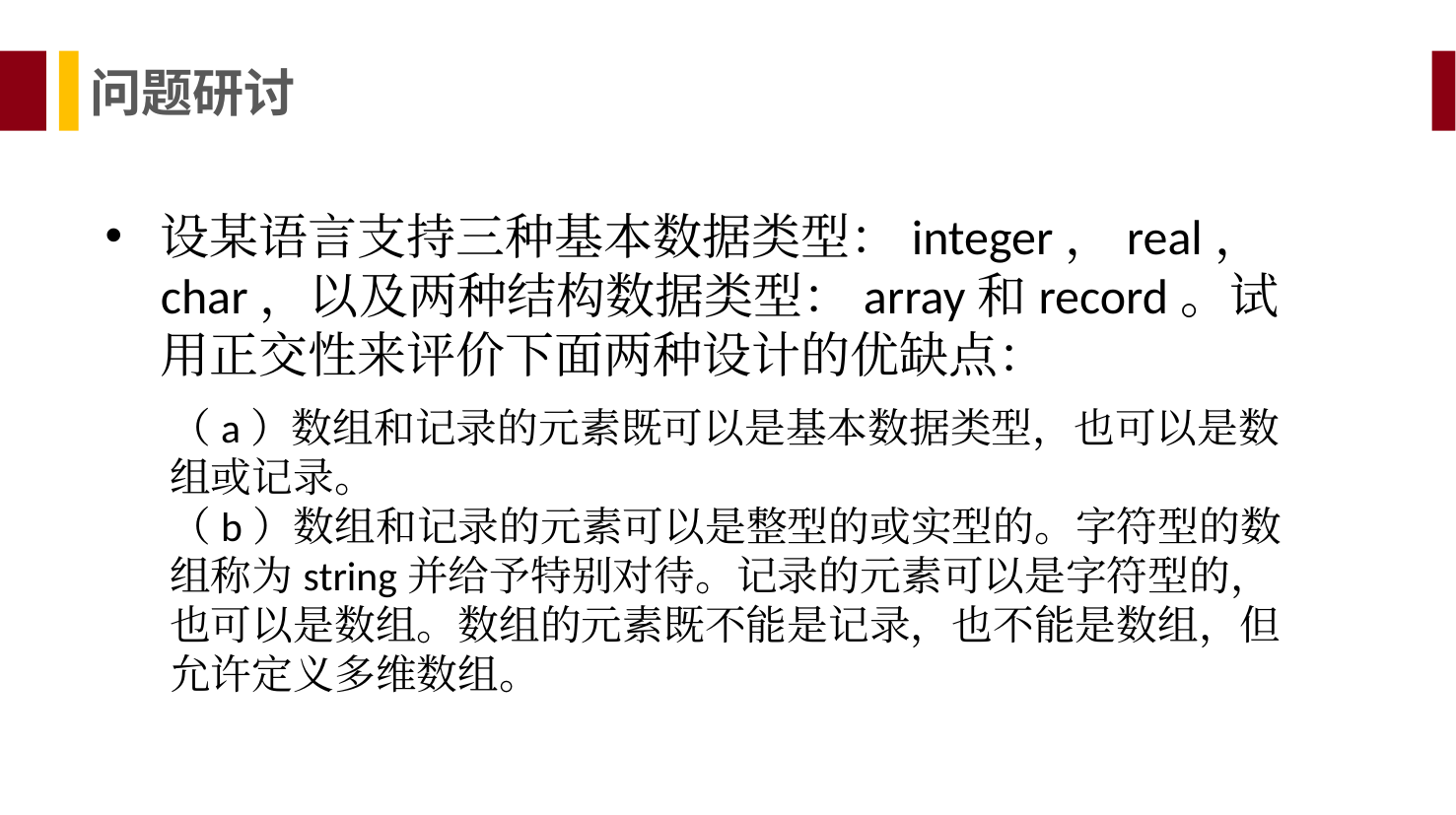

问题研讨
设某语言支持三种基本数据类型：integer，real，char，以及两种结构数据类型：array和record。试用正交性来评价下面两种设计的优缺点：

（a）数组和记录的元素既可以是基本数据类型，也可以是数组或记录。
（b）数组和记录的元素可以是整型的或实型的。字符型的数组称为string并给予特别对待。记录的元素可以是字符型的，也可以是数组。数组的元素既不能是记录，也不能是数组，但允许定义多维数组。